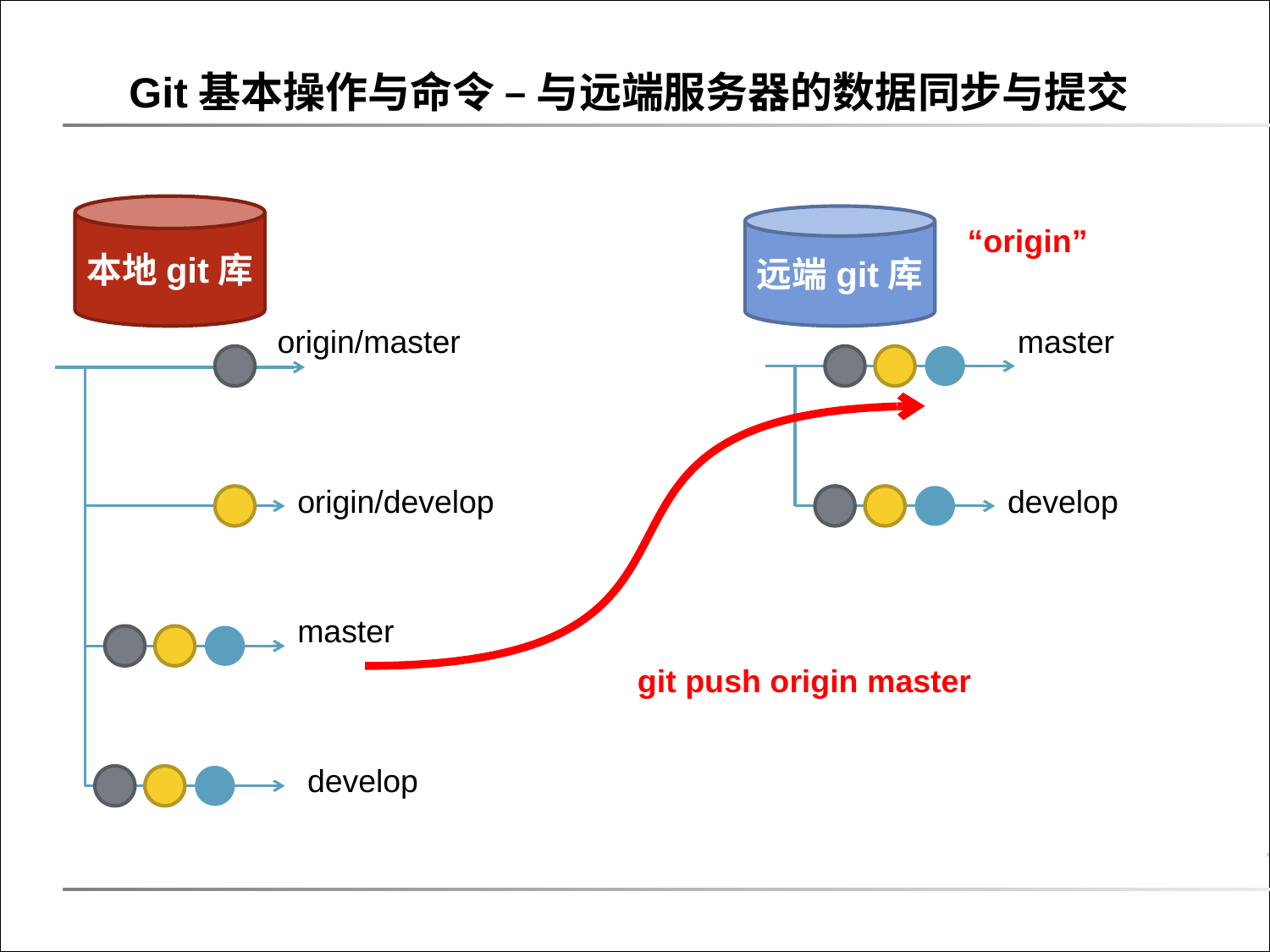

Git基本操作与命令 – 与远端服务器的数据同步与提交
本地git库
“origin”
远端git库
origin/master
master

origin/develop
develop

master

git push origin master
develop